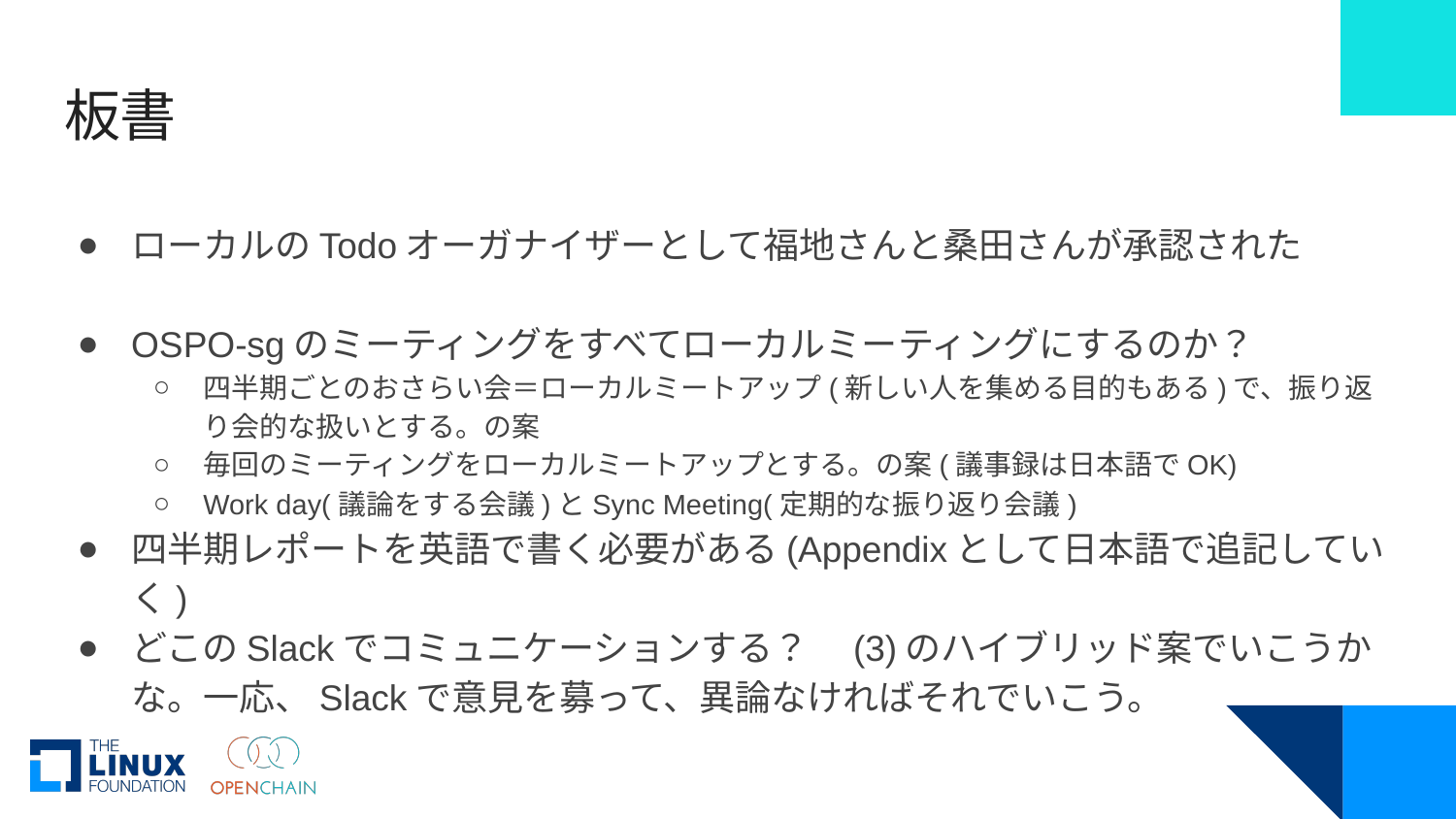

# 板書
ローカルのTodoオーガナイザーとして福地さんと桑田さんが承認された

OSPO-sgのミーティングをすべてローカルミーティングにするのか？
四半期ごとのおさらい会＝ローカルミートアップ(新しい人を集める目的もある)で、振り返り会的な扱いとする。の案
毎回のミーティングをローカルミートアップとする。の案(議事録は日本語でOK)
Work day(議論をする会議)とSync Meeting(定期的な振り返り会議)
四半期レポートを英語で書く必要がある(Appendixとして日本語で追記していく)
どこのSlackでコミュニケーションする？　(3)のハイブリッド案でいこうかな。一応、Slackで意見を募って、異論なければそれでいこう。